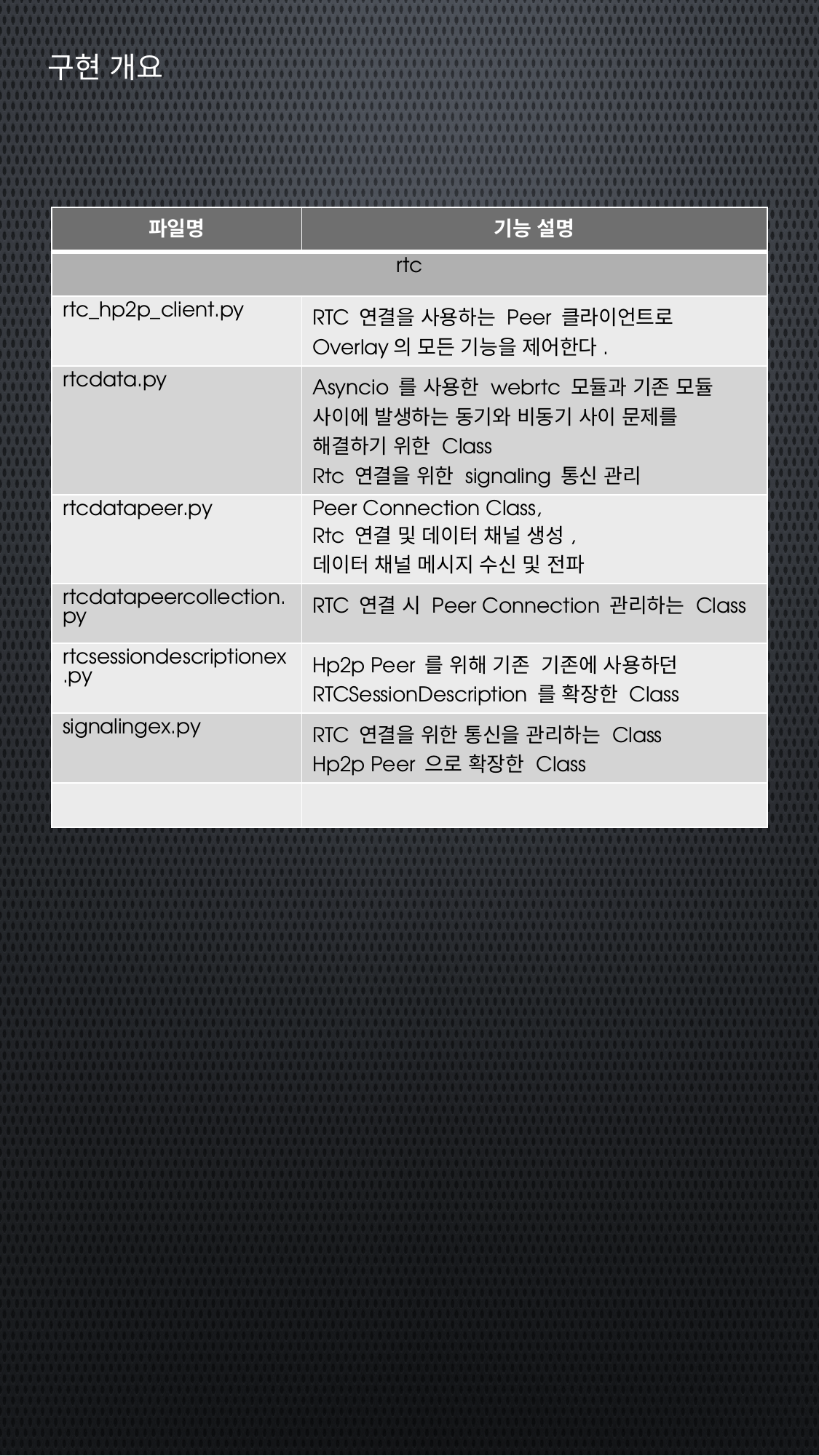

# 구현 개요
| 파일명 | 기능 설명 |
| --- | --- |
| rtc |  |
| rtc\_hp2p\_client.py | RTC 연결을 사용하는 Peer 클라이언트로 Overlay의 모든 기능을 제어한다. |
| rtcdata.py | Asyncio 를 사용한 webrtc 모듈과 기존 모듈 사이에 발생하는 동기와 비동기 사이 문제를 해결하기 위한 Class Rtc 연결을 위한 signaling 통신 관리 |
| rtcdatapeer.py | Peer Connection Class, Rtc 연결 및 데이터 채널 생성, 데이터 채널 메시지 수신 및 전파 |
| rtcdatapeercollection.py | RTC 연결 시 Peer Connection 관리하는 Class |
| rtcsessiondescriptionex.py | Hp2p Peer 를 위해 기존 기존에 사용하던RTCSessionDescription 를 확장한 Class |
| signalingex.py | RTC 연결을 위한 통신을 관리하는 Class Hp2p Peer 으로 확장한 Class |
|  |  |